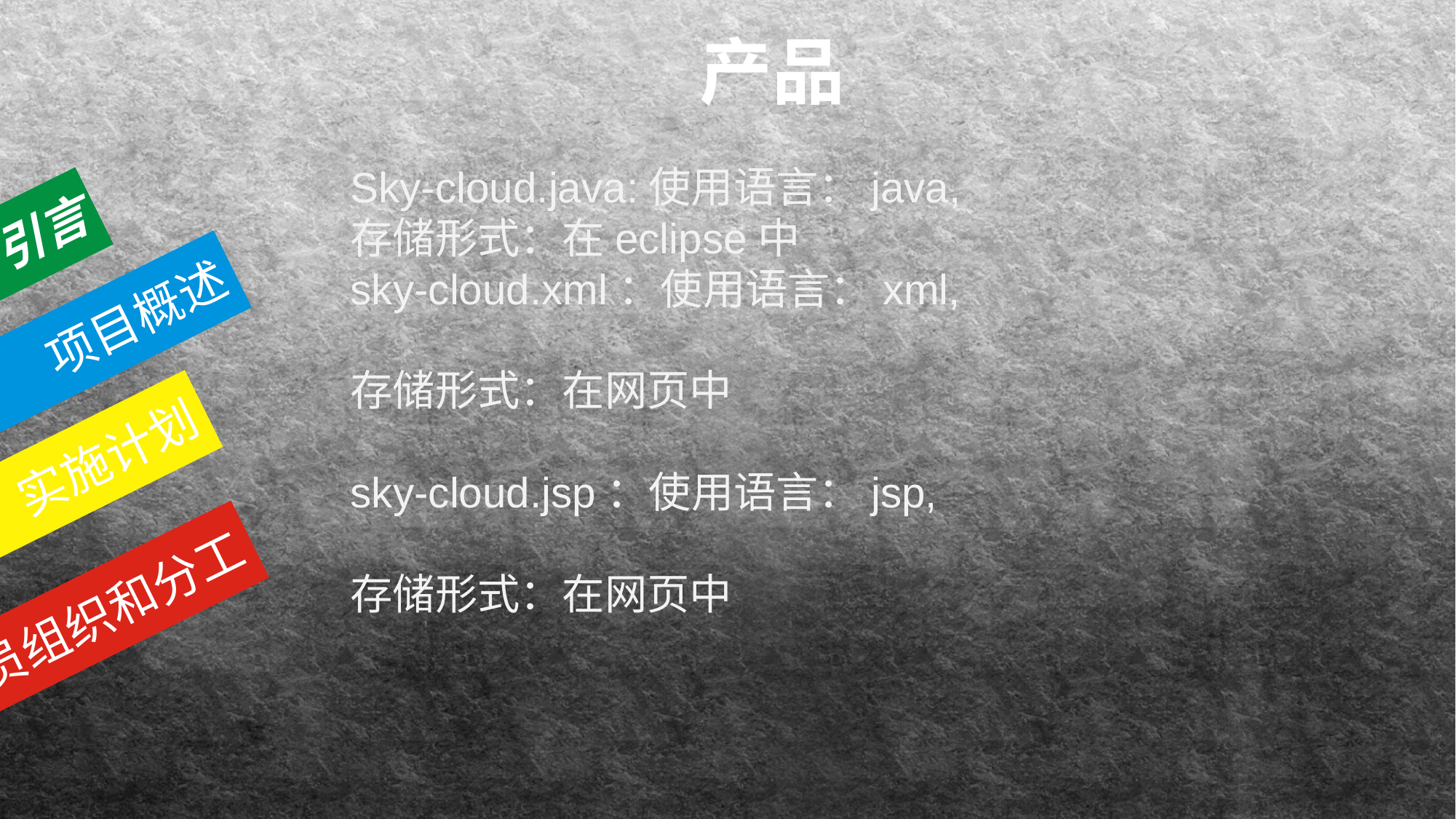

产品
Sky-cloud.java:使用语言：java,
存储形式：在eclipse中
sky-cloud.xml：使用语言：xml,

存储形式：在网页中

sky-cloud.jsp：使用语言：jsp,

存储形式：在网页中

引言
项目概述
实施计划
人员组织和分工